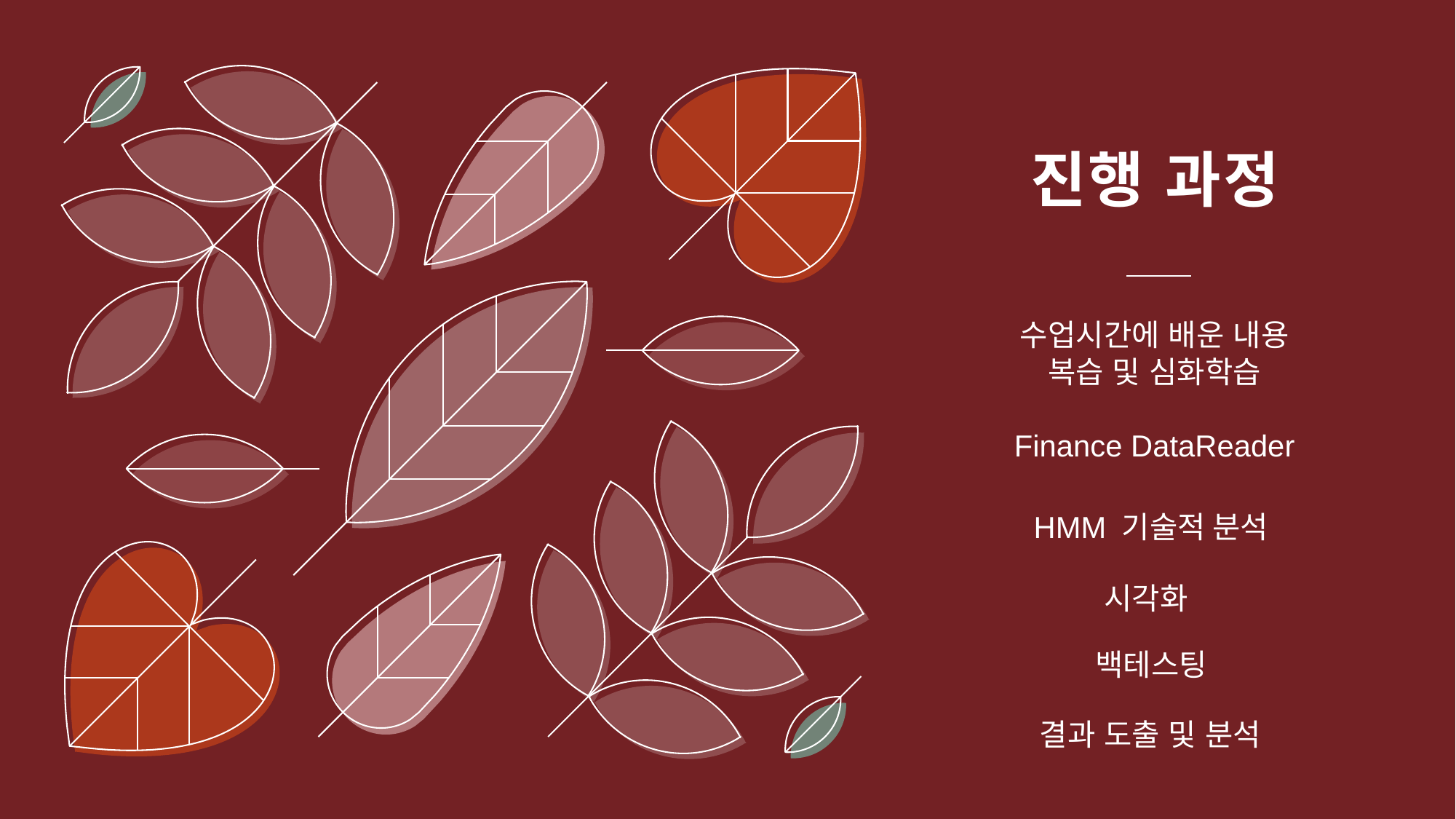

# 진행 과정

수업시간에 배운 내용 복습 및 심화학습

Finance DataReader

HMM 기술적 분석
시각화
결과 도출 및 분석

백테스팅